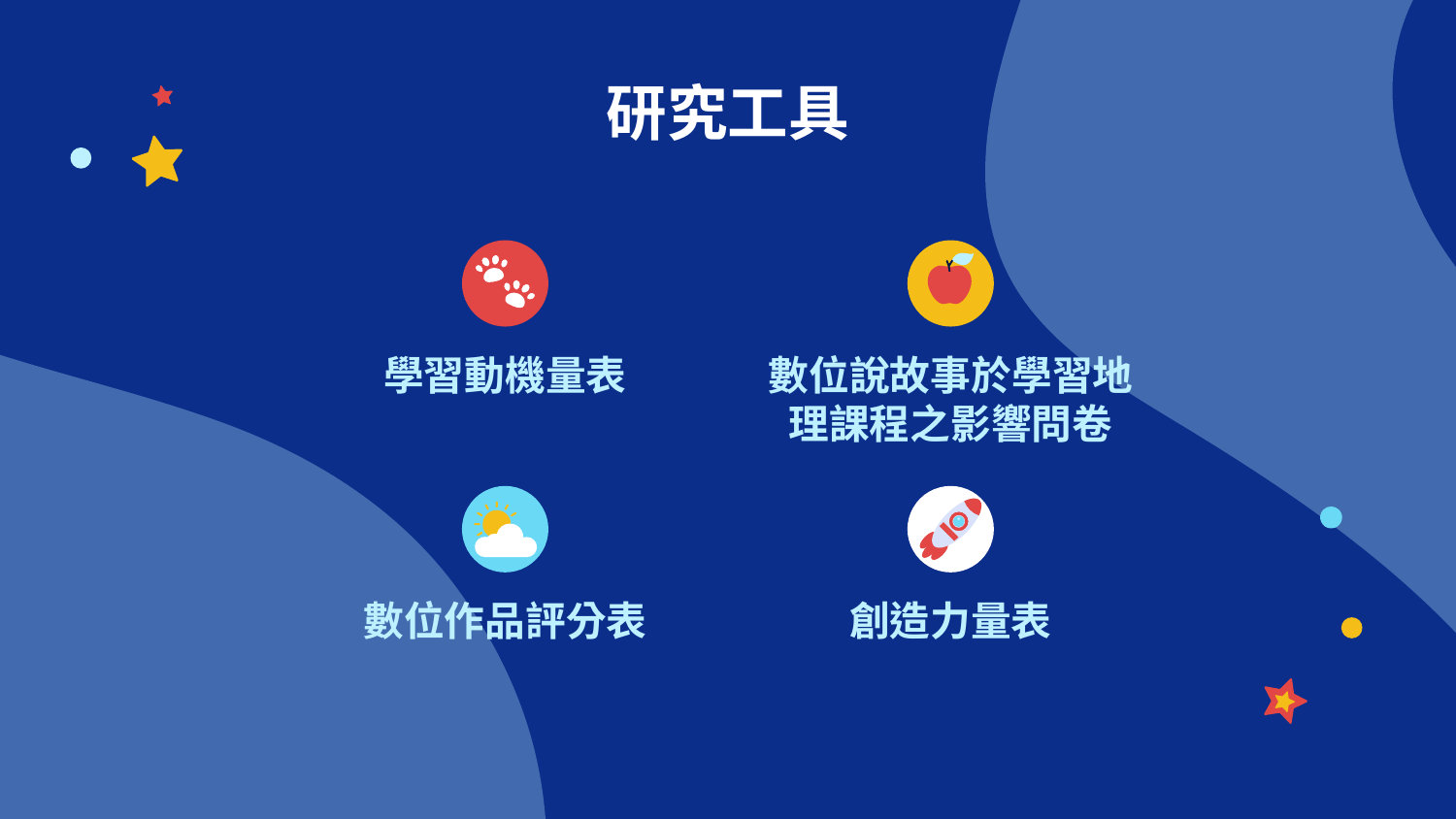

研究工具

# 學習動機量表
數位說故事於學習地理課程之影響問卷

數位作品評分表
創造力量表